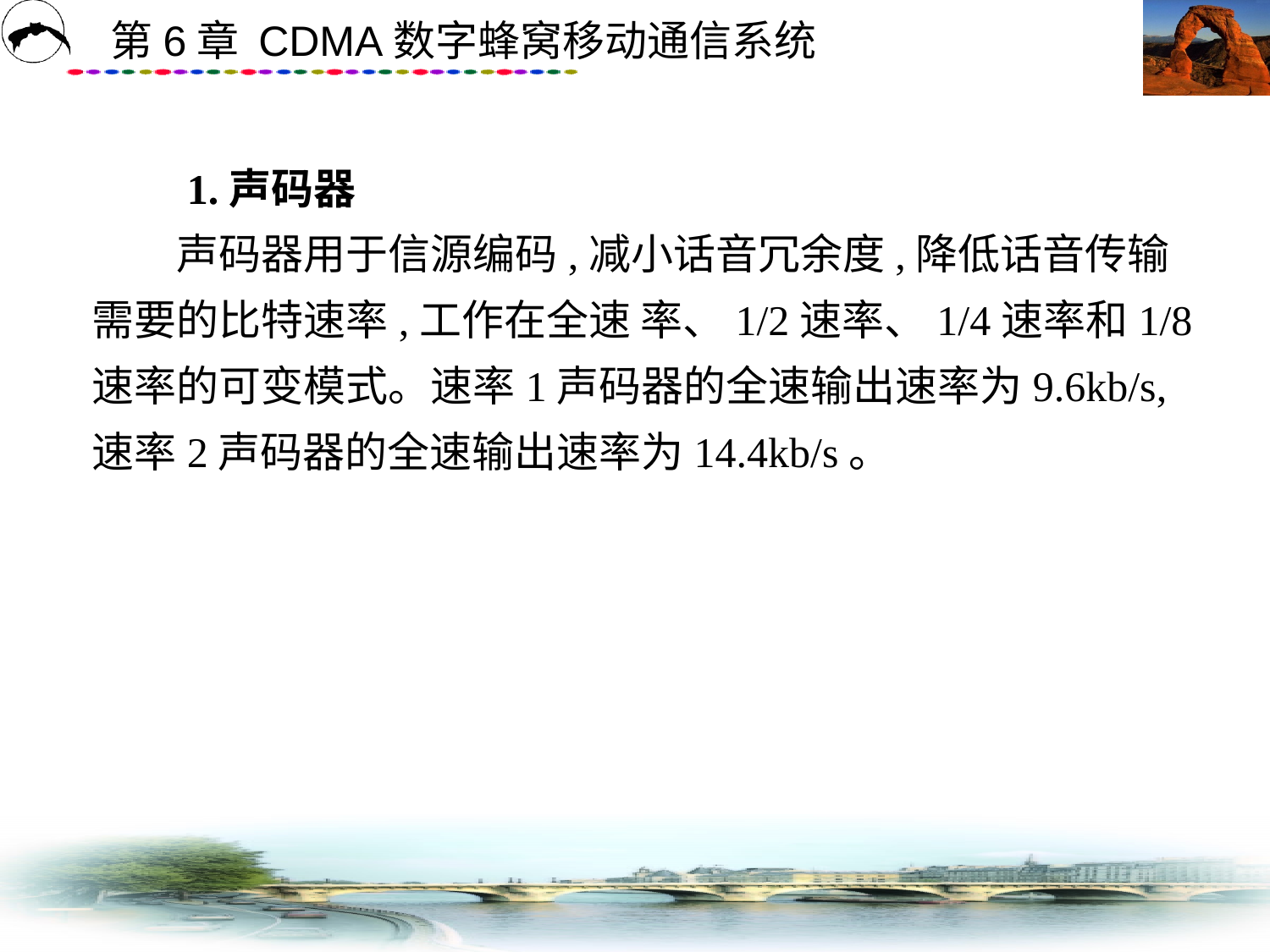

# 1.声码器 　　声码器用于信源编码,减小话音冗余度,降低话音传输需要的比特速率,工作在全速 率、1/2速率、1/4速率和1/8速率的可变模式。速率1声码器的全速输出速率为9.6kb/s, 速率2声码器的全速输出速率为14.4kb/s。